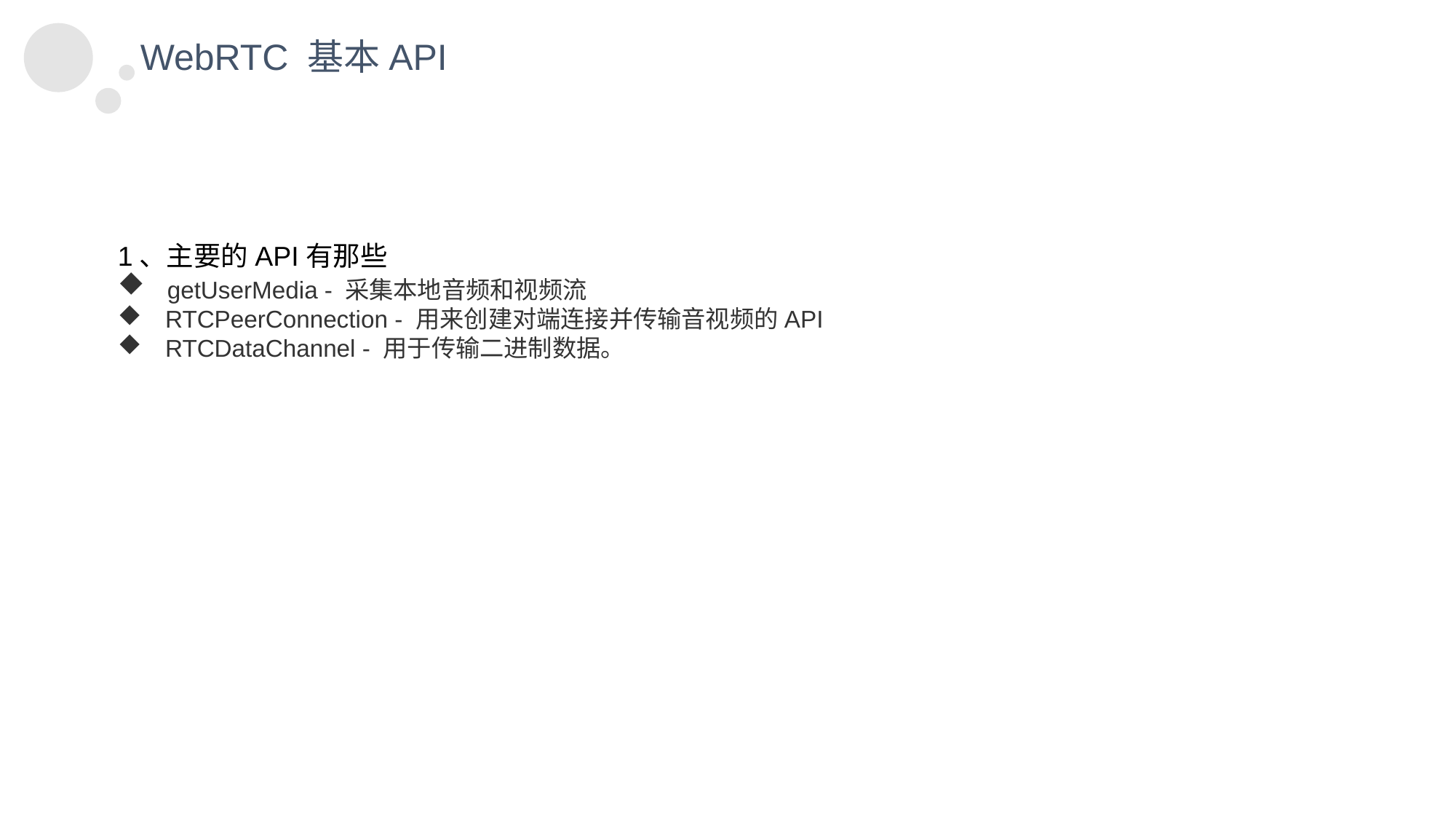

WebRTC 基本API
1、主要的API有那些
  getUserMedia - 采集本地音频和视频流
  RTCPeerConnection - 用来创建对端连接并传输音视频的API
  RTCDataChannel - 用于传输二进制数据。